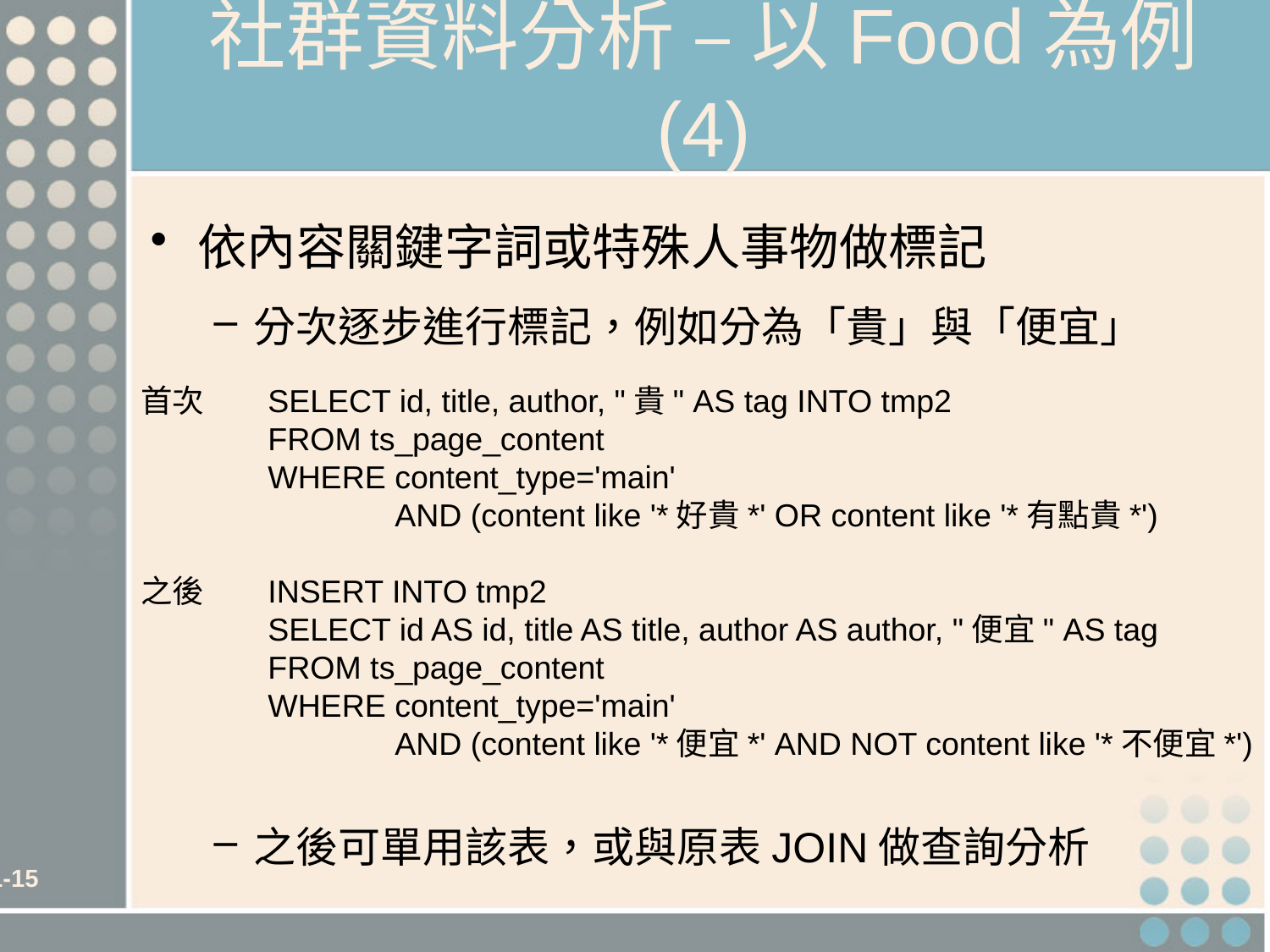

# 社群資料分析 – 以Food為例 (4)
依內容關鍵字詞或特殊人事物做標記
分次逐步進行標記，例如分為「貴」與「便宜」

之後可單用該表，或與原表JOIN做查詢分析
首次	SELECT id, title, author, "貴" AS tag INTO tmp2
	FROM ts_page_content
	WHERE content_type='main'
		AND (content like '*好貴*' OR content like '*有點貴*')

之後	INSERT INTO tmp2
	SELECT id AS id, title AS title, author AS author, "便宜" AS tag
	FROM ts_page_content
	WHERE content_type='main'
		AND (content like '*便宜*' AND NOT content like '*不便宜*')